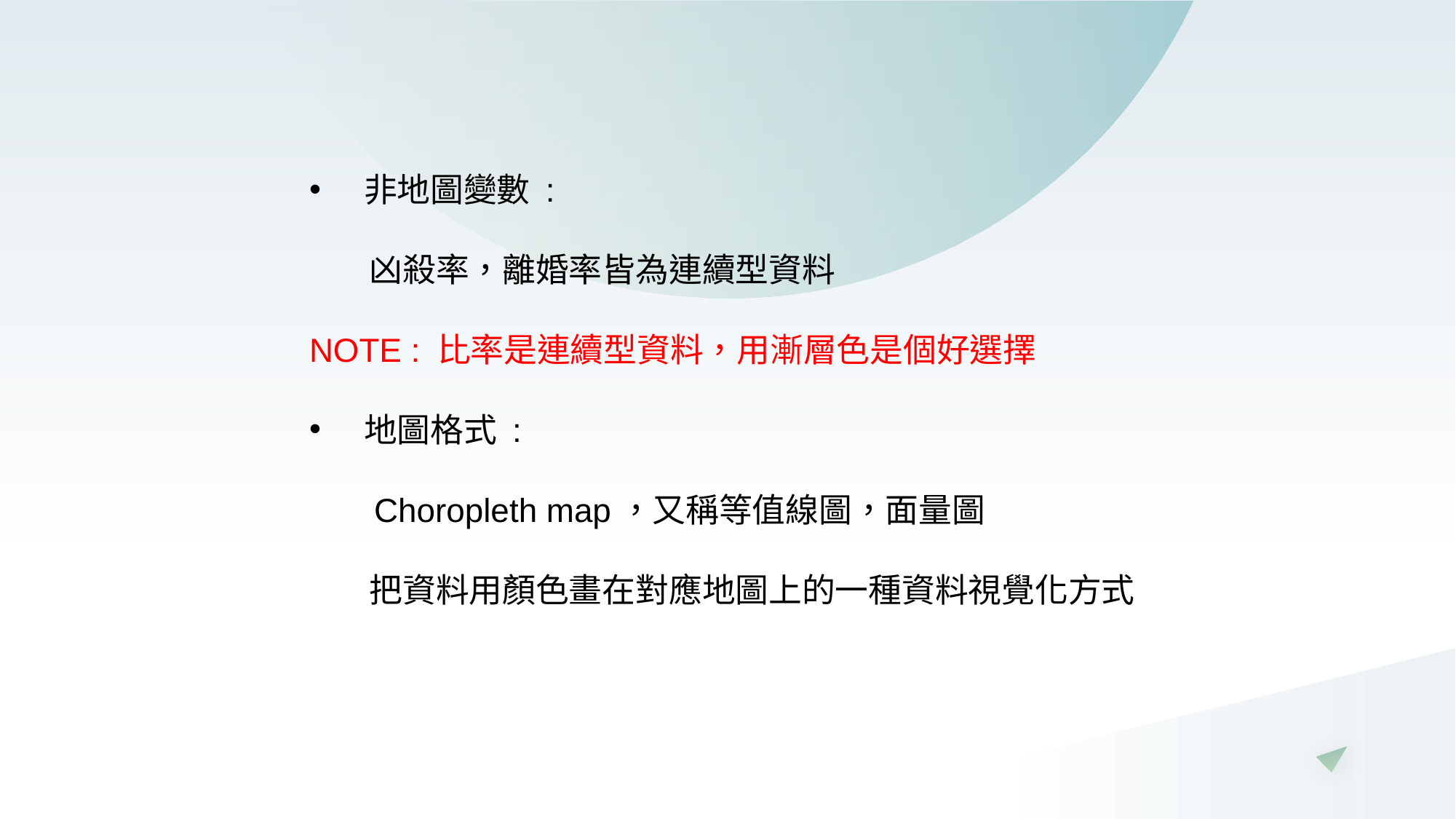

非地圖變數 :

       凶殺率，離婚率皆為連續型資料

NOTE : 比率是連續型資料，用漸層色是個好選擇

地圖格式 :

       Choropleth map，又稱等值線圖，面量圖

       把資料用顏色畫在對應地圖上的一種資料視覺化方式